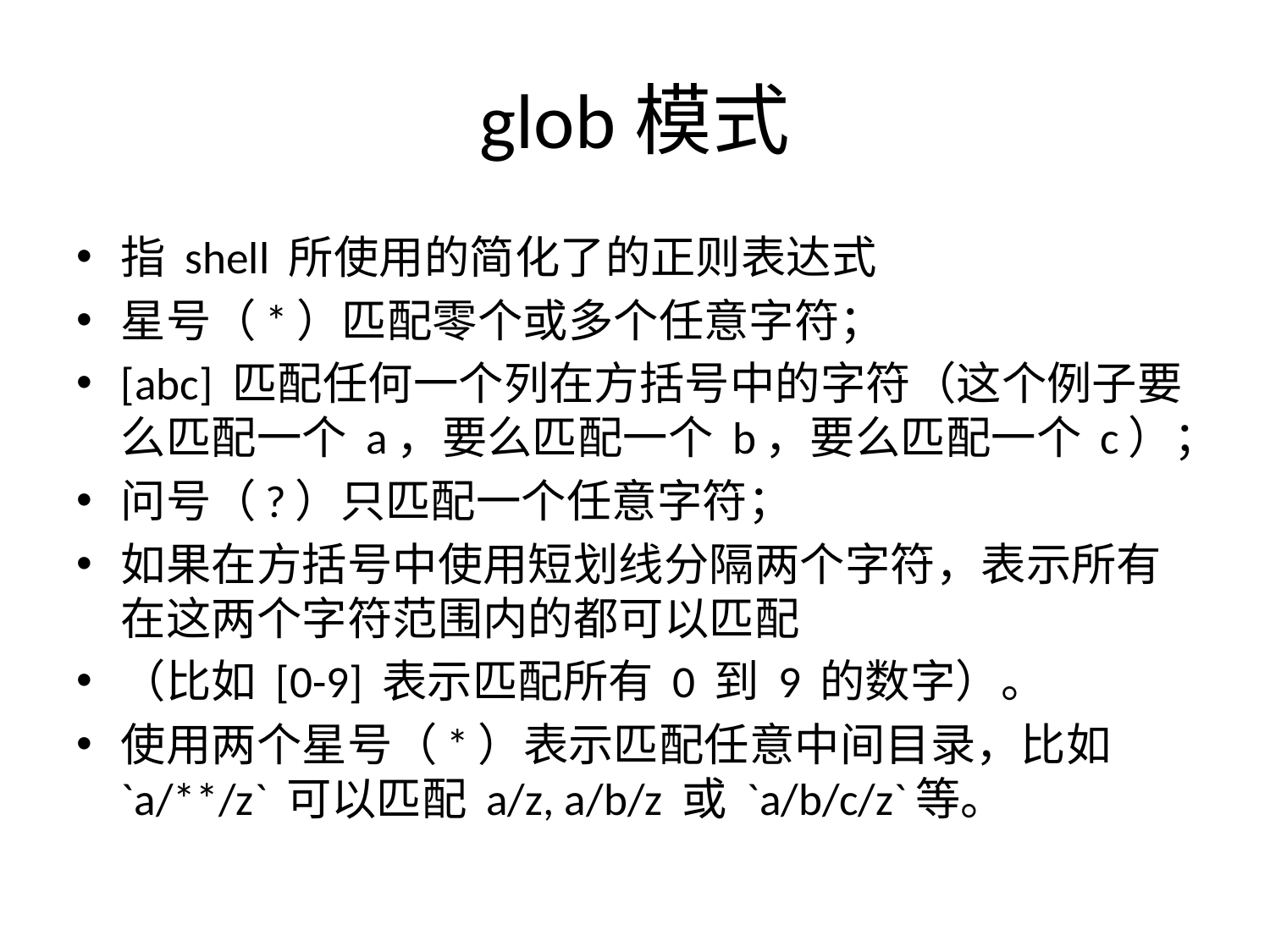

# glob模式
指 shell 所使用的简化了的正则表达式
星号（*）匹配零个或多个任意字符；
[abc] 匹配任何一个列在方括号中的字符（这个例子要么匹配一个 a，要么匹配一个 b，要么匹配一个 c）；
问号（?）只匹配一个任意字符；
如果在方括号中使用短划线分隔两个字符，表示所有在这两个字符范围内的都可以匹配
（比如 [0-9] 表示匹配所有 0 到 9 的数字）。
使用两个星号（*）表示匹配任意中间目录，比如`a/**/z` 可以匹配 a/z, a/b/z 或 `a/b/c/z`等。